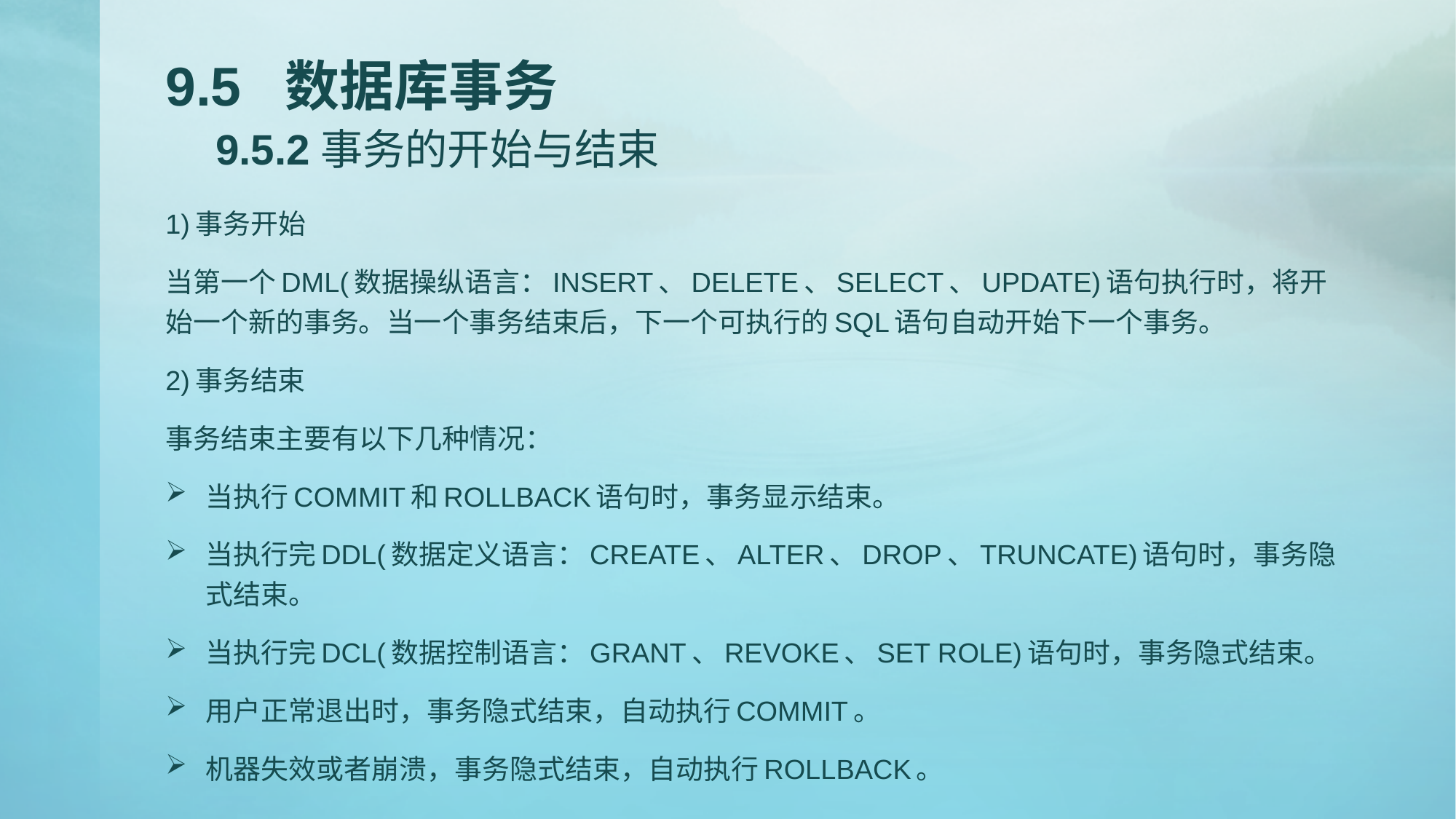

# 9.5  数据库事务 9.5.2事务的开始与结束
1)事务开始
当第一个DML(数据操纵语言：INSERT、DELETE、SELECT、UPDATE)语句执行时，将开始一个新的事务。当一个事务结束后，下一个可执行的SQL语句自动开始下一个事务。
2)事务结束
事务结束主要有以下几种情况：
当执行COMMIT和ROLLBACK语句时，事务显示结束。
当执行完DDL(数据定义语言：CREATE、ALTER、DROP、TRUNCATE)语句时，事务隐式结束。
当执行完DCL(数据控制语言：GRANT、REVOKE、SET ROLE)语句时，事务隐式结束。
用户正常退出时，事务隐式结束，自动执行COMMIT。
机器失效或者崩溃，事务隐式结束，自动执行ROLLBACK。